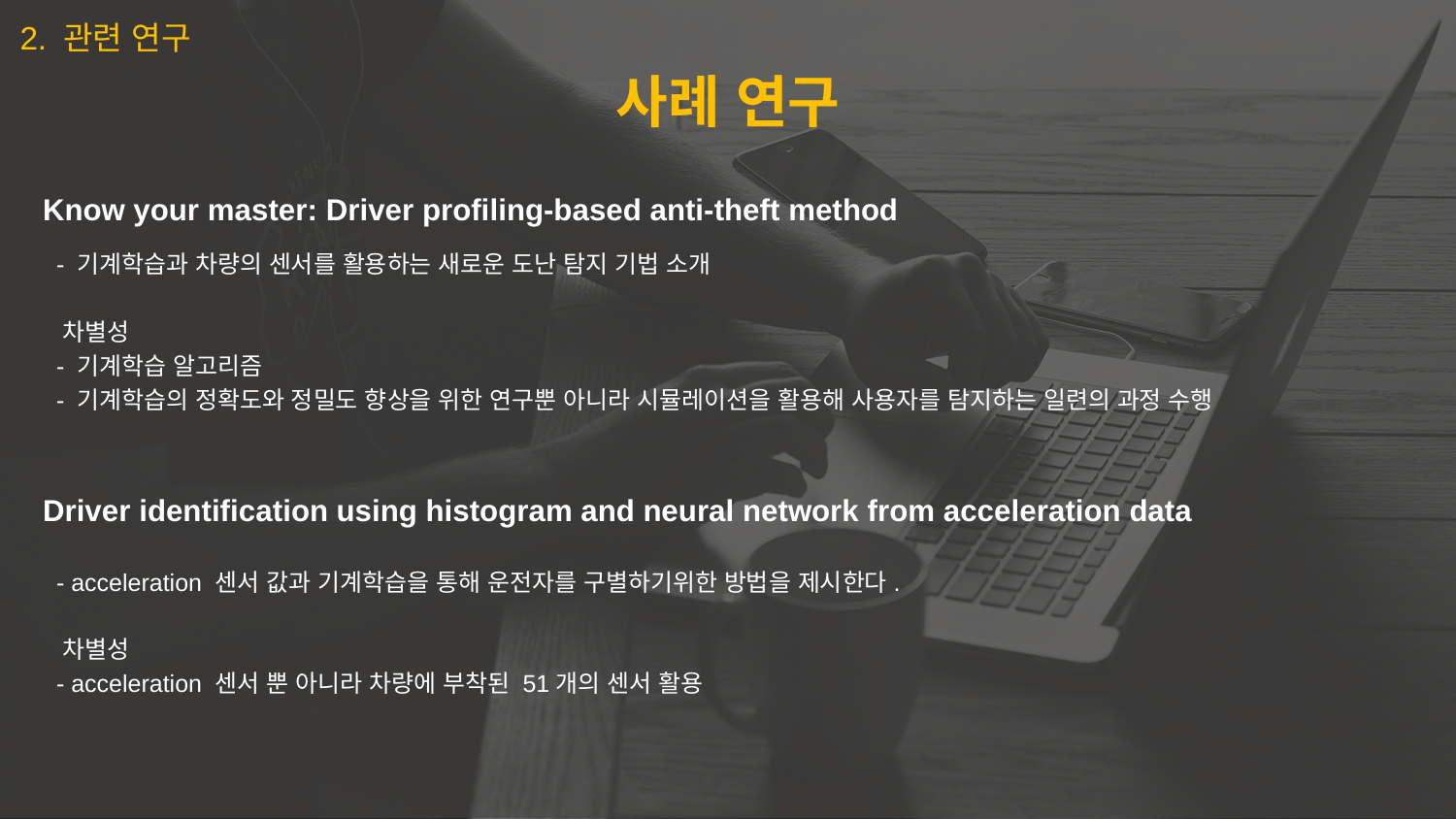

2. 관련 연구
사례 연구
Know your master: Driver profiling-based anti-theft method

  - 기계학습과 차량의 센서를 활용하는 새로운 도난 탐지 기법 소개

  차별성
  - 기계학습 알고리즘
  - 기계학습의 정확도와 정밀도 향상을 위한 연구뿐 아니라 시뮬레이션을 활용해 사용자를 탐지하는 일련의 과정 수행
Driver identification using histogram and neural network from acceleration data

  - acceleration 센서 값과 기계학습을 통해 운전자를 구별하기위한 방법을 제시한다.

  차별성
  - acceleration 센서 뿐 아니라 차량에 부착된 51개의 센서 활용